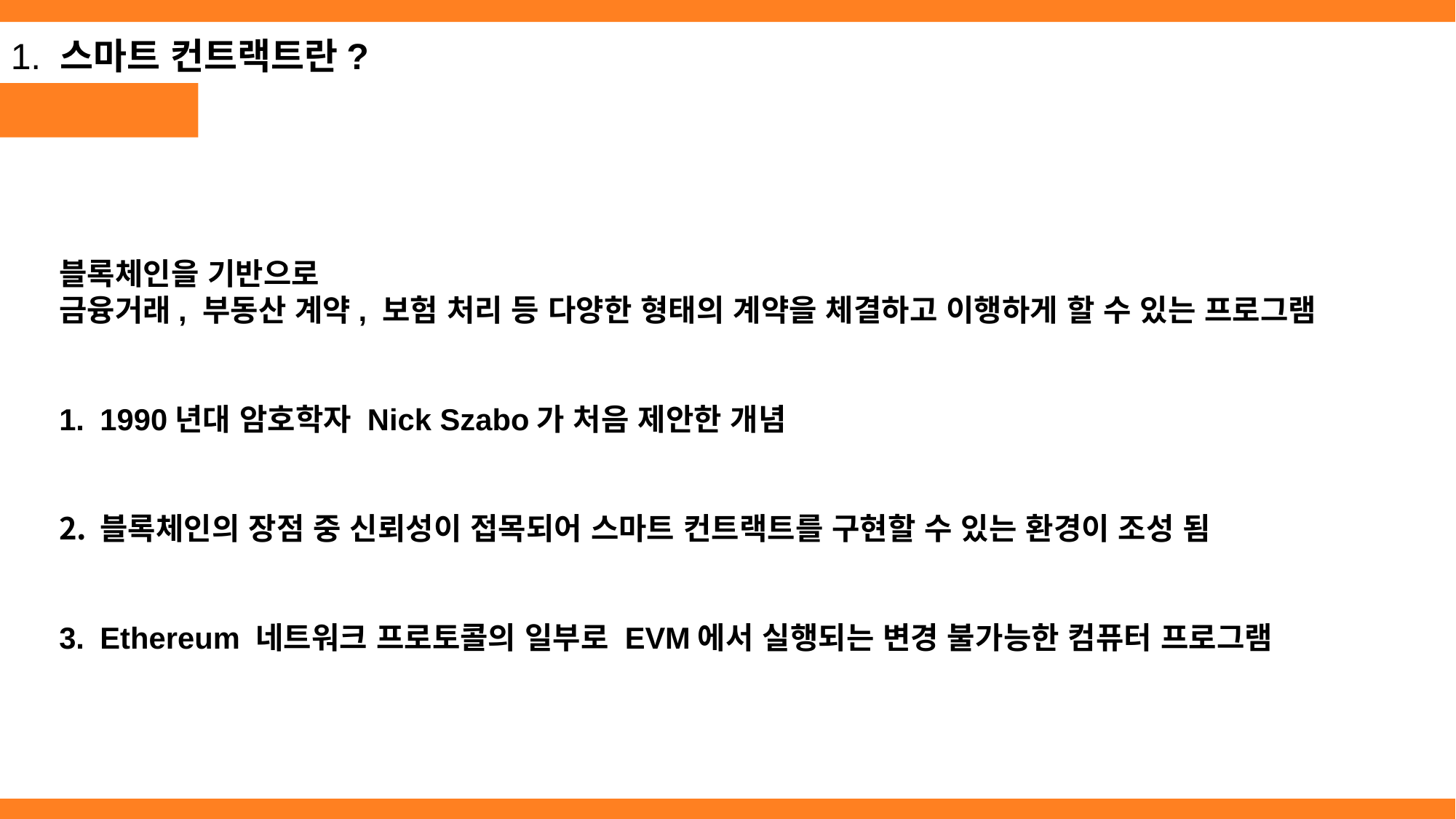

1. 스마트 컨트랙트란?

블록체인을 기반으로
금융거래, 부동산 계약, 보험 처리 등 다양한 형태의 계약을 체결하고 이행하게 할 수 있는 프로그램

1990년대 암호학자 Nick Szabo가 처음 제안한 개념

블록체인의 장점 중 신뢰성이 접목되어 스마트 컨트랙트를 구현할 수 있는 환경이 조성 됨

Ethereum 네트워크 프로토콜의 일부로 EVM에서 실행되는 변경 불가능한 컴퓨터 프로그램

서울
강서구
인천
송도